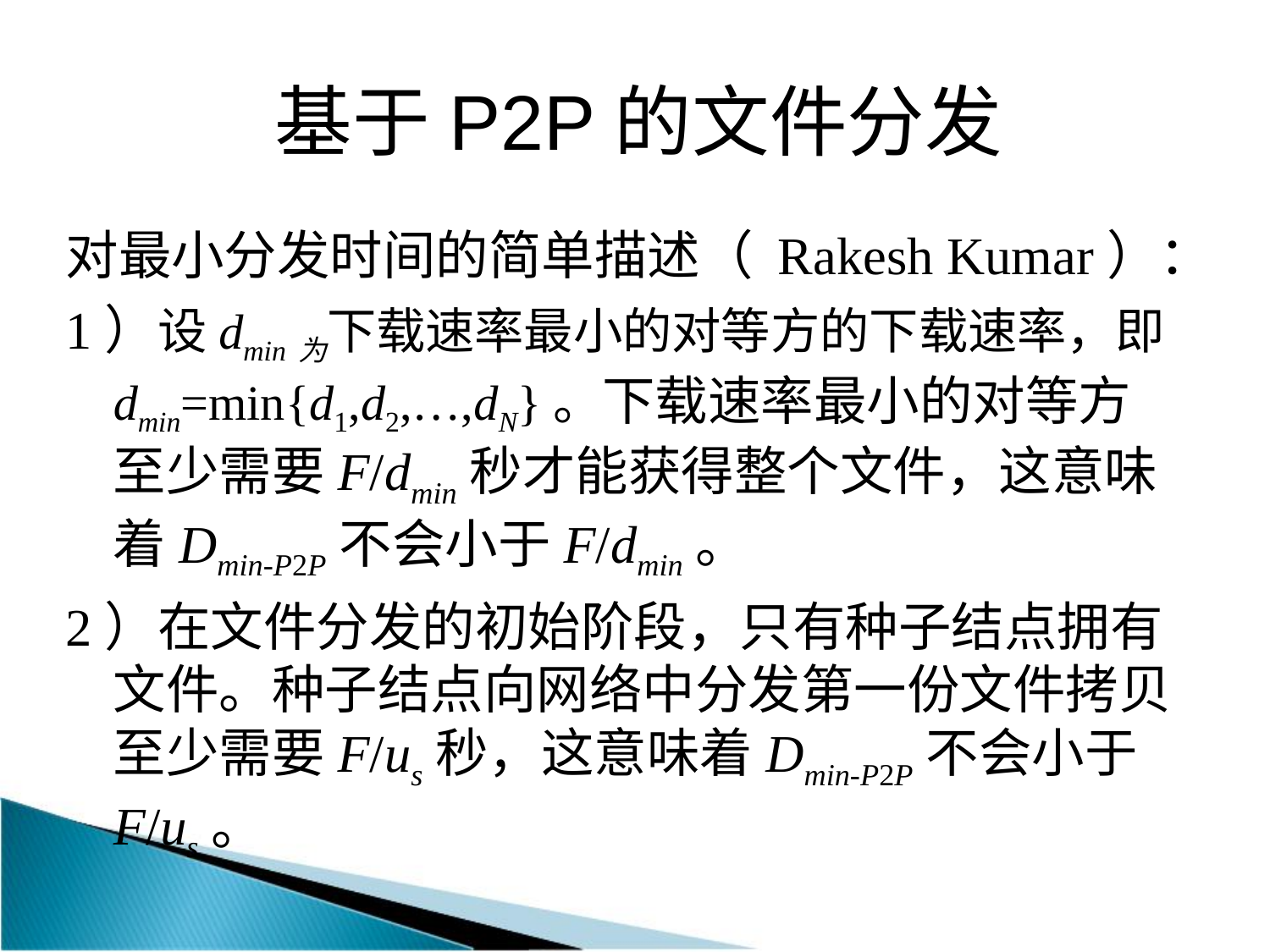

# 基于P2P的文件分发
对最小分发时间的简单描述（ Rakesh Kumar）：
1）设dmin为下载速率最小的对等方的下载速率，即dmin=min{d1,d2,…,dN}。下载速率最小的对等方至少需要F/dmin秒才能获得整个文件，这意味着Dmin-P2P不会小于F/dmin。
2）在文件分发的初始阶段，只有种子结点拥有文件。种子结点向网络中分发第一份文件拷贝至少需要F/us秒，这意味着Dmin-P2P不会小于F/us。